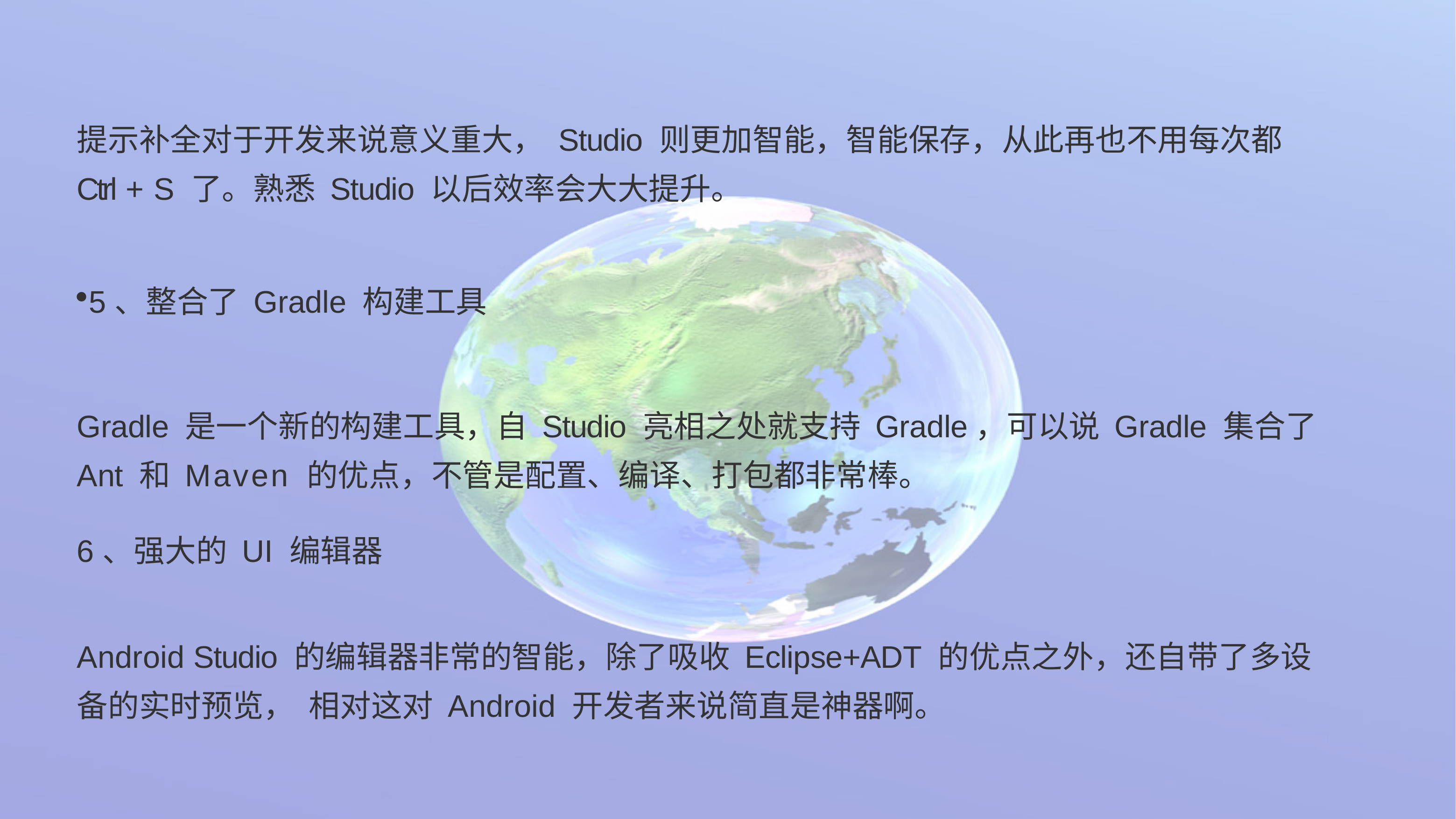

提示补全对于开发来说意义重大， Studio 则更加智能，智能保存，从此再也不用每次都 Ctrl + S 了。熟悉 Studio 以后效率会大大提升。

5、整合了 Gradle 构建工具

Gradle 是一个新的构建工具，自 Studio 亮相之处就支持 Gradle，可以说 Gradle 集合了 Ant 和 Maven 的优点，不管是配置、编译、打包都非常棒。

6、强大的 UI 编辑器

Android Studio 的编辑器非常的智能，除了吸收 Eclipse+ADT 的优点之外，还自带了多设备的实时预览，  相对这对 Android 开发者来说简直是神器啊。